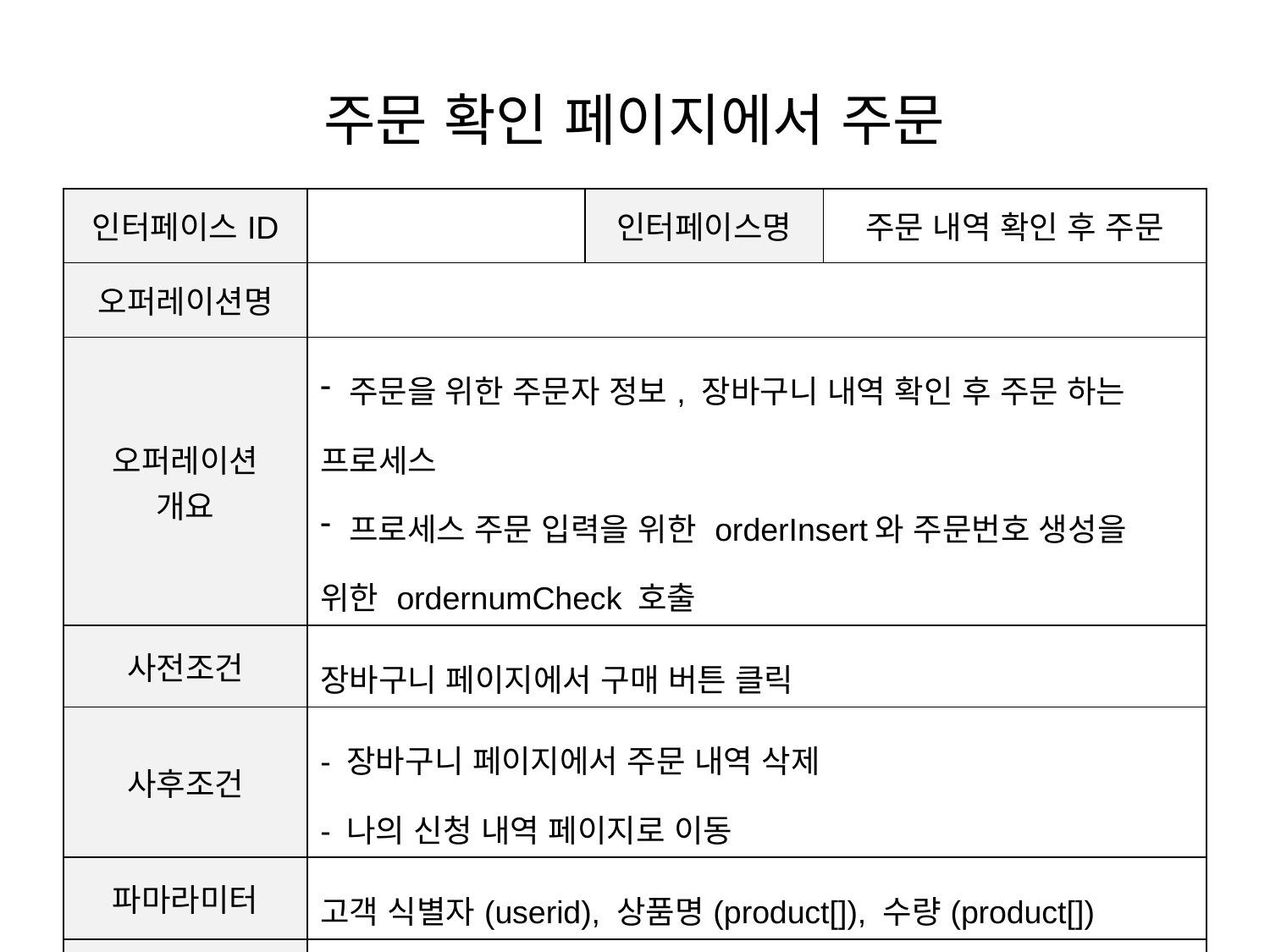

# 주문 확인 페이지에서 주문
| 인터페이스ID |  | 인터페이스명 | 주문 내역 확인 후 주문 |
| --- | --- | --- | --- |
| 오퍼레이션명 |  |  |  |
| 오퍼레이션 개요 | 주문을 위한 주문자 정보, 장바구니 내역 확인 후 주문 하는 프로세스 프로세스 주문 입력을 위한 orderInsert와 주문번호 생성을 위한 ordernumCheck 호출 |  |  |
| 사전조건 | 장바구니 페이지에서 구매 버튼 클릭 |  |  |
| 사후조건 | - 장바구니 페이지에서 주문 내역 삭제 - 나의 신청 내역 페이지로 이동 |  |  |
| 파마라미터 | 고객 식별자(userid), 상품명(product[]), 수량(product[]) |  |  |
| 반환 값 |  |  |  |